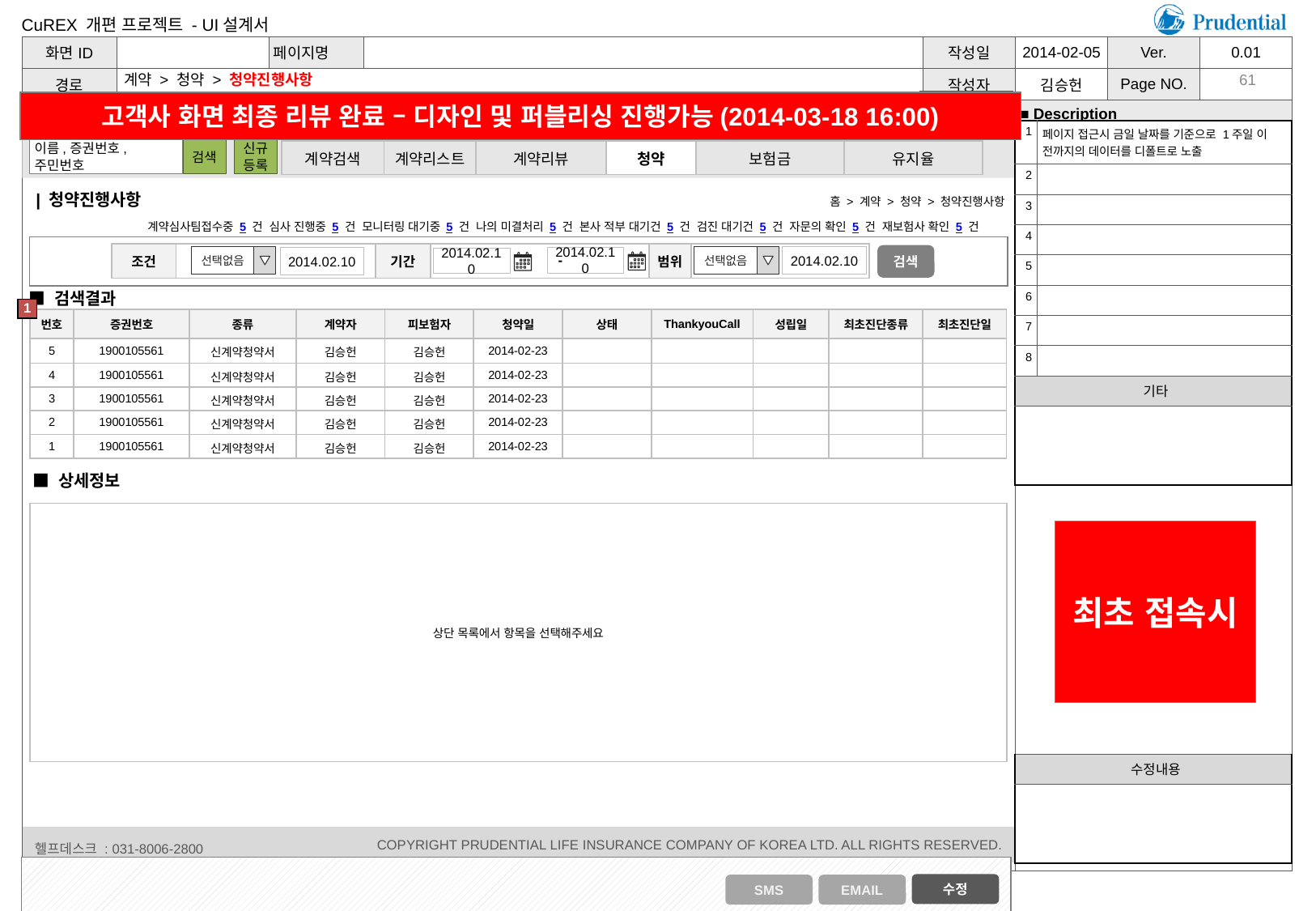

계약 > 청약 > 청약진행사항
61
고객사 화면 최종 리뷰 완료 – 디자인 및 퍼블리싱 진행가능(2014-03-18 16:00)
| 1 | 페이지 접근시 금일 날짜를 기준으로 1주일 이 전까지의 데이터를 디폴트로 노출 |
| --- | --- |
| 2 |  |
| 3 |  |
| 4 |  |
| 5 |  |
| 6 |  |
| 7 |  |
| 8 |  |
| 기타 |  |
|  |  |
| 계약검색 | 계약리스트 | 계약리뷰 | 청약 | 보험금 | 유지율 |
| --- | --- | --- | --- | --- | --- |
| 청약진행사항
홈 > 계약 > 청약 > 청약진행사항
계약심사팀접수중 5 건  심사 진행중 5 건  모니터링 대기중 5 건  나의 미결처리 5 건  본사 적부 대기건 5 건  검진 대기건 5 건  자문의 확인 5 건  재보험사 확인 5 건

| 조건 |  | 기간 | - | 범위 |  |
| --- | --- | --- | --- | --- | --- |
검색
2014.02.10
선택없음

선택없음

2014.02.10
2014.02.10
2014.02.10

■ 검색결과
1
| 번호 | 증권번호 | 종류 | 계약자 | 피보험자 | 청약일 | 상태 | ThankyouCall | 성립일 | 최초진단종류 | 최초진단일 |
| --- | --- | --- | --- | --- | --- | --- | --- | --- | --- | --- |
| 5 | 1900105561 | 신계약청약서 | 김승헌 | 김승헌 | 2014-02-23 |  |  |  |  |  |
| 4 | 1900105561 | 신계약청약서 | 김승헌 | 김승헌 | 2014-02-23 |  |  |  |  |  |
| 3 | 1900105561 | 신계약청약서 | 김승헌 | 김승헌 | 2014-02-23 |  |  |  |  |  |
| 2 | 1900105561 | 신계약청약서 | 김승헌 | 김승헌 | 2014-02-23 |  |  |  |  |  |
| 1 | 1900105561 | 신계약청약서 | 김승헌 | 김승헌 | 2014-02-23 |  |  |  |  |  |
■ 상세정보
| 상단 목록에서 항목을 선택해주세요 |
| --- |
최초 접속시
| 수정내용 |
| --- |
|  |

수정
SMS
EMAIL